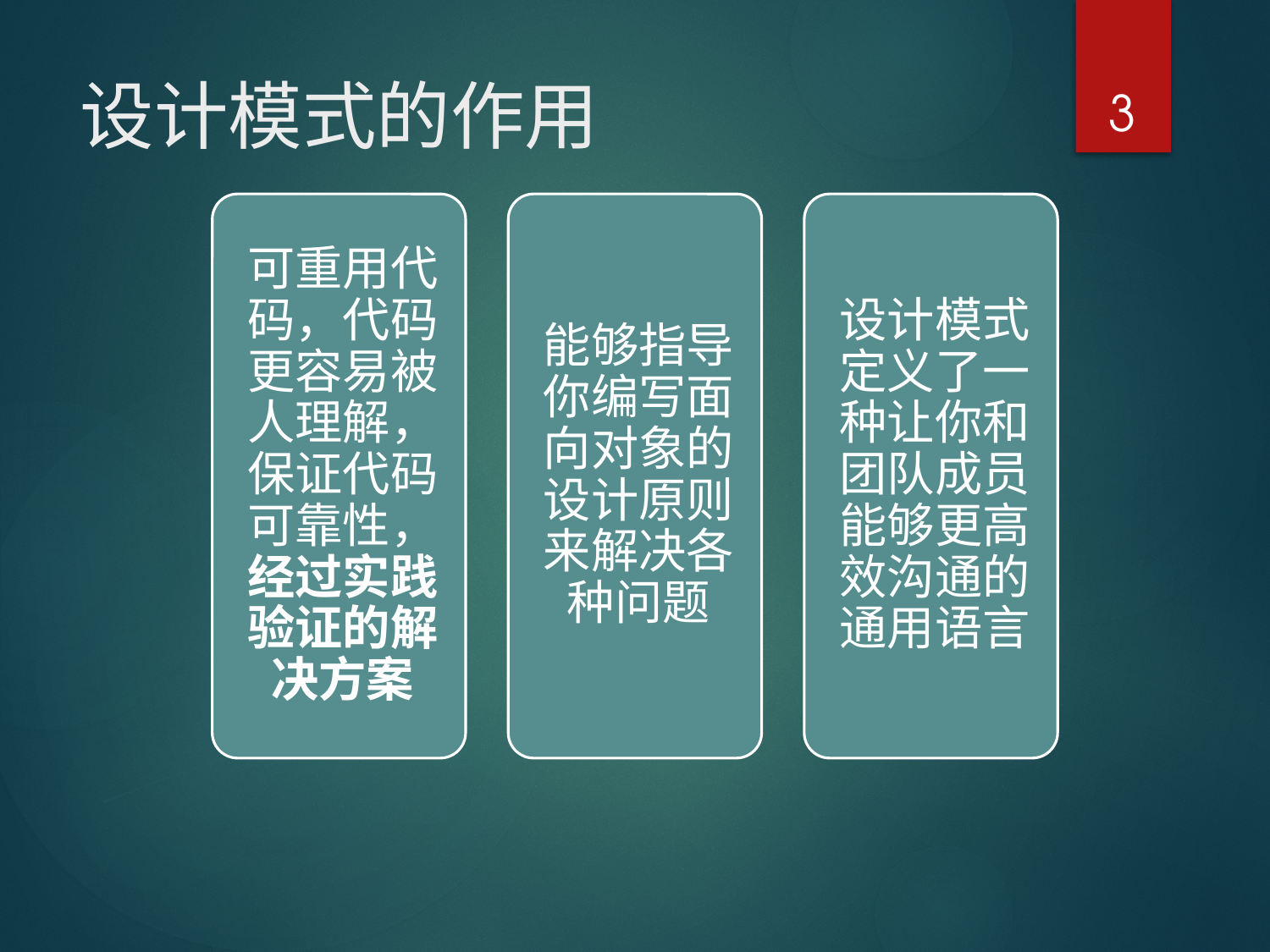

3
# 设计模式的作用
可重用代码，代码更容易被人理解，保证代码可靠性，经过实践验证的解决方案
能够指导你编写面向对象的设计原则来解决各种问题
设计模式定义了一种让你和团队成员能够更高效沟通的通用语言